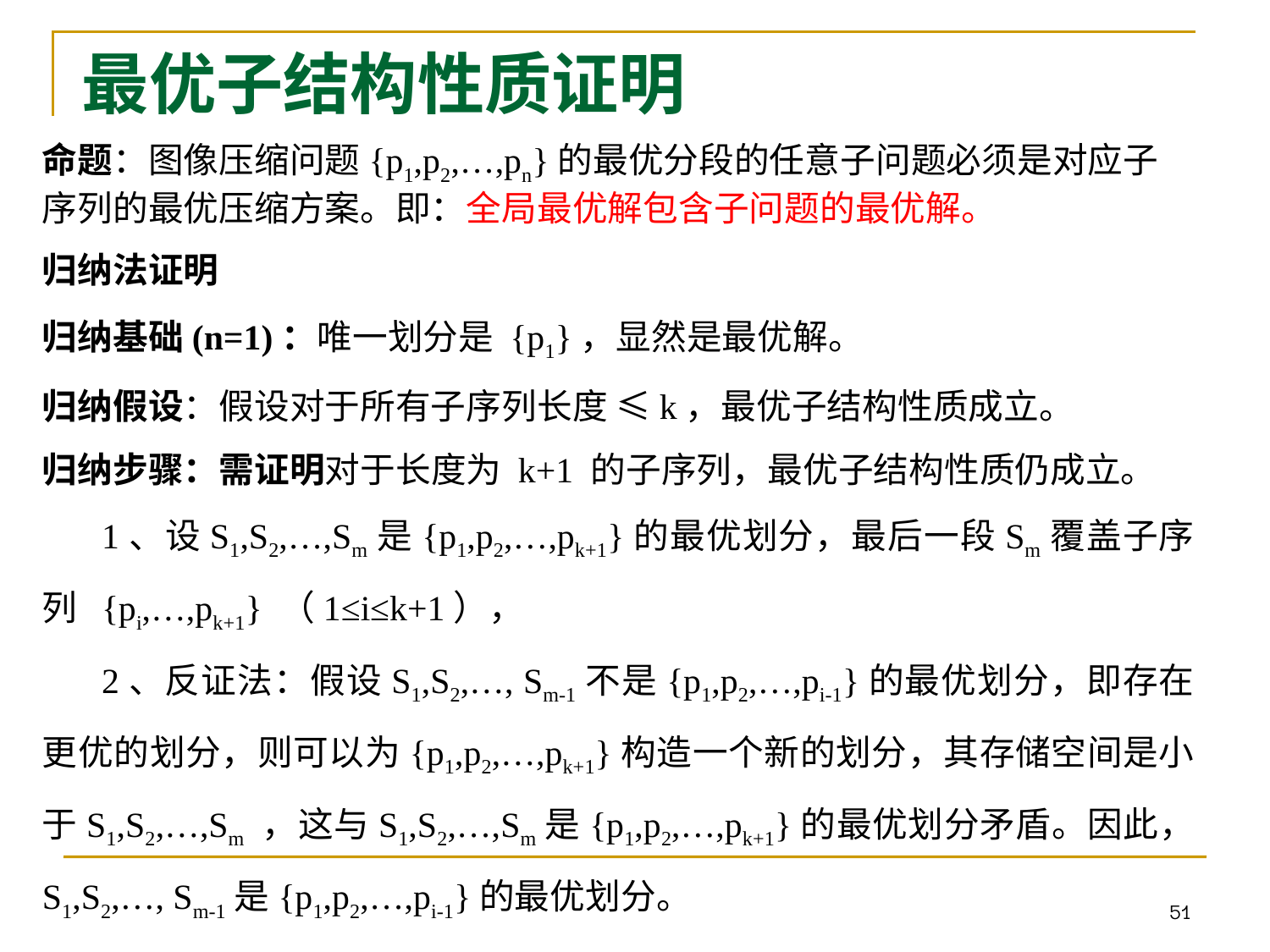

最优子结构性质证明
命题：图像压缩问题{p1,p2,…,pn}的最优分段的任意子问题必须是对应子序列的最优压缩方案。即：全局最优解包含子问题的最优解。
归纳法证明
归纳基础(n=1)：唯一划分是 {p1}，显然是最优解。
归纳假设：假设对于所有子序列长度 ≤k，最优子结构性质成立。
归纳步骤：需证明对于长度为 k+1 的子序列，最优子结构性质仍成立。
      1、设S1,S2,…,Sm是{p1,p2,…,pk+1}的最优划分，最后一段Sm覆盖子序列  {pi,…,pk+1} （1≤i≤k+1），
      2、反证法：假设S1,S2,…, Sm-1不是{p1,p2,…,pi-1}的最优划分，即存在更优的划分，则可以为{p1,p2,…,pk+1}构造一个新的划分，其存储空间是小于S1,S2,…,Sm ，这与S1,S2,…,Sm是{p1,p2,…,pk+1}的最优划分矛盾。因此， S1,S2,…, Sm-1是{p1,p2,…,pi-1}的最优划分。

51